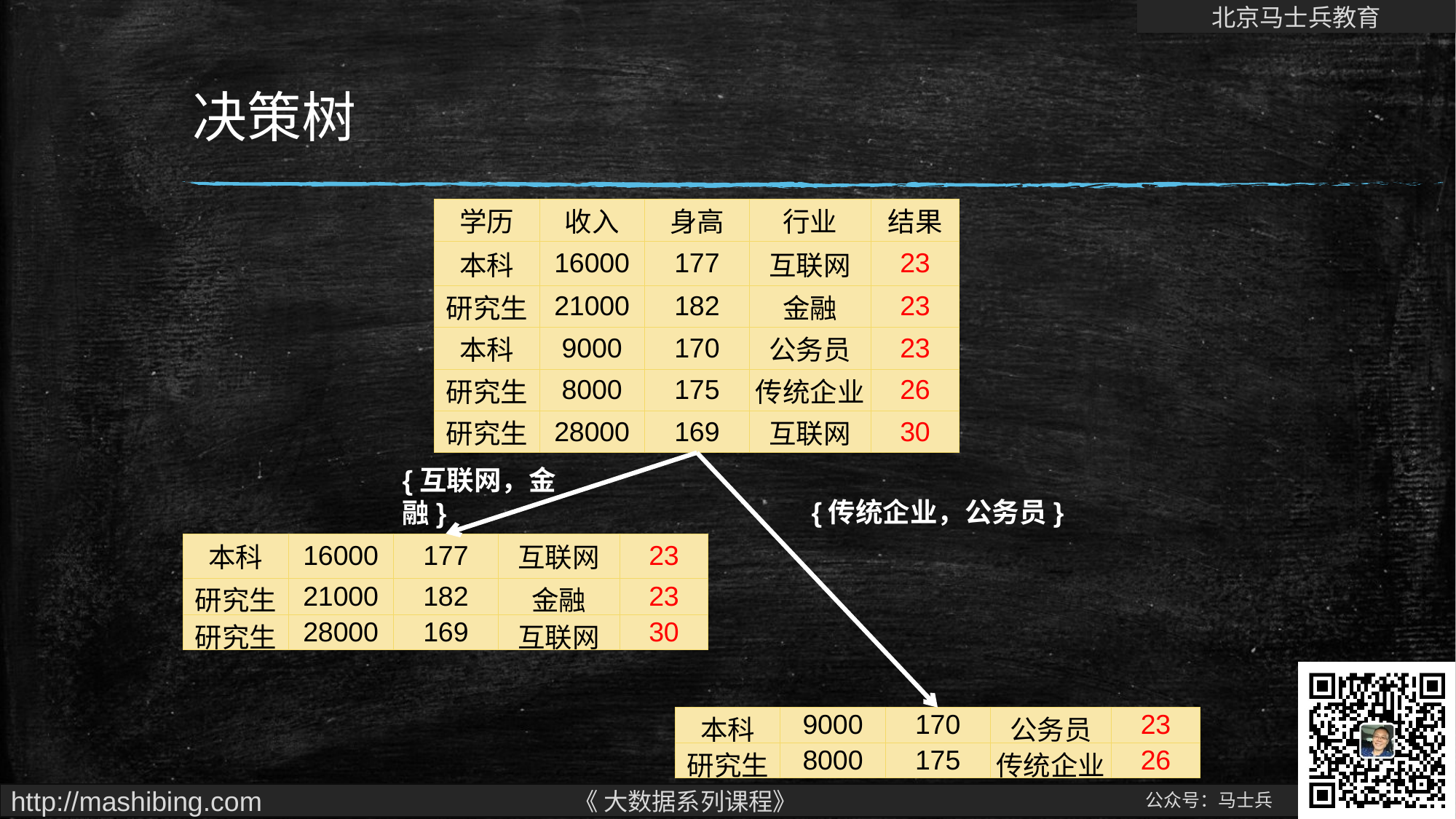

# 决策树
| 学历 | 收入 | 身高 | 行业 | 结果 |
| --- | --- | --- | --- | --- |
| 本科 | 16000 | 177 | 互联网 | 23 |
| 研究生 | 21000 | 182 | 金融 | 23 |
| 本科 | 9000 | 170 | 公务员 | 23 |
| 研究生 | 8000 | 175 | 传统企业 | 26 |
| 研究生 | 28000 | 169 | 互联网 | 30 |

{互联网，金融}
{传统企业，公务员}
| 本科 | 16000 | 177 | 互联网 | 23 |
| --- | --- | --- | --- | --- |
| 研究生 | 21000 | 182 | 金融 | 23 |
| 研究生 | 28000 | 169 | 互联网 | 30 |
| 本科 | 9000 | 170 | 公务员 | 23 |
| --- | --- | --- | --- | --- |
| 研究生 | 8000 | 175 | 传统企业 | 26 |